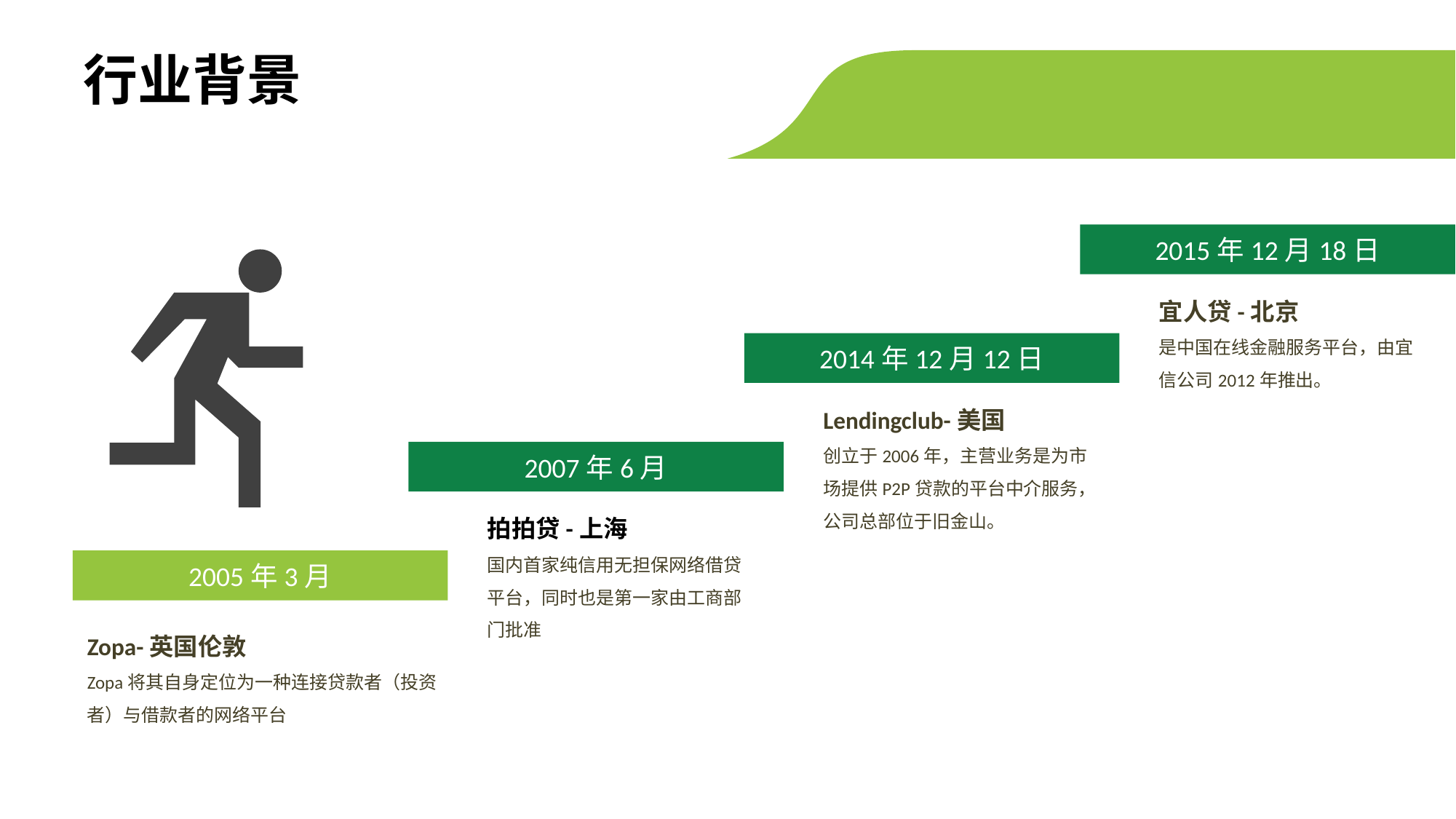

行业背景

2015年12月18日

宜人贷-北京
是中国在线金融服务平台，由宜信公司2012年推出。
2014年12月12日
Lendingclub-美国
创立于2006年，主营业务是为市场提供P2P贷款的平台中介服务，公司总部位于旧金山。
2007年6月
拍拍贷-上海
国内首家纯信用无担保网络借贷平台，同时也是第一家由工商部门批准
2005年3月
Zopa-英国伦敦
Zopa将其自身定位为一种连接贷款者（投资者）与借款者的网络平台